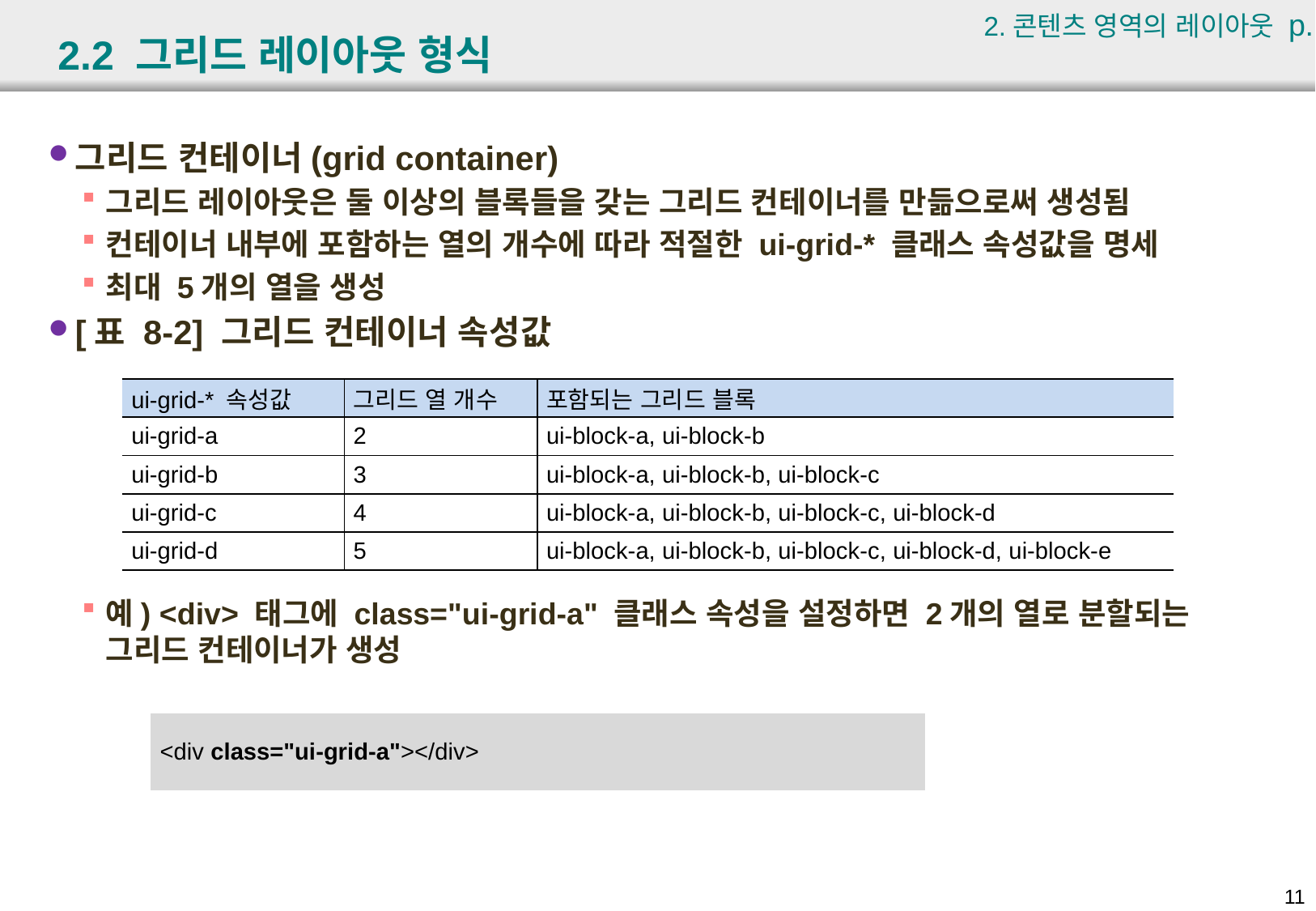

2.콘텐츠 영역의 레이아웃 p.287
# 2.2 그리드 레이아웃 형식
그리드 컨테이너(grid container)
그리드 레이아웃은 둘 이상의 블록들을 갖는 그리드 컨테이너를 만듦으로써 생성됨
컨테이너 내부에 포함하는 열의 개수에 따라 적절한 ui-grid-* 클래스 속성값을 명세
최대 5개의 열을 생성
[표 8-2] 그리드 컨테이너 속성값

예) <div> 태그에 class="ui-grid-a" 클래스 속성을 설정하면 2개의 열로 분할되는 그리드 컨테이너가 생성

| ui-grid-\* 속성값 | 그리드 열 개수 | 포함되는 그리드 블록 |
| --- | --- | --- |
| ui-grid-a | 2 | ui-block-a, ui-block-b |
| ui-grid-b | 3 | ui-block-a, ui-block-b, ui-block-c |
| ui-grid-c | 4 | ui-block-a, ui-block-b, ui-block-c, ui-block-d |
| ui-grid-d | 5 | ui-block-a, ui-block-b, ui-block-c, ui-block-d, ui-block-e |
| <div class="ui-grid-a"></div> |
| --- |